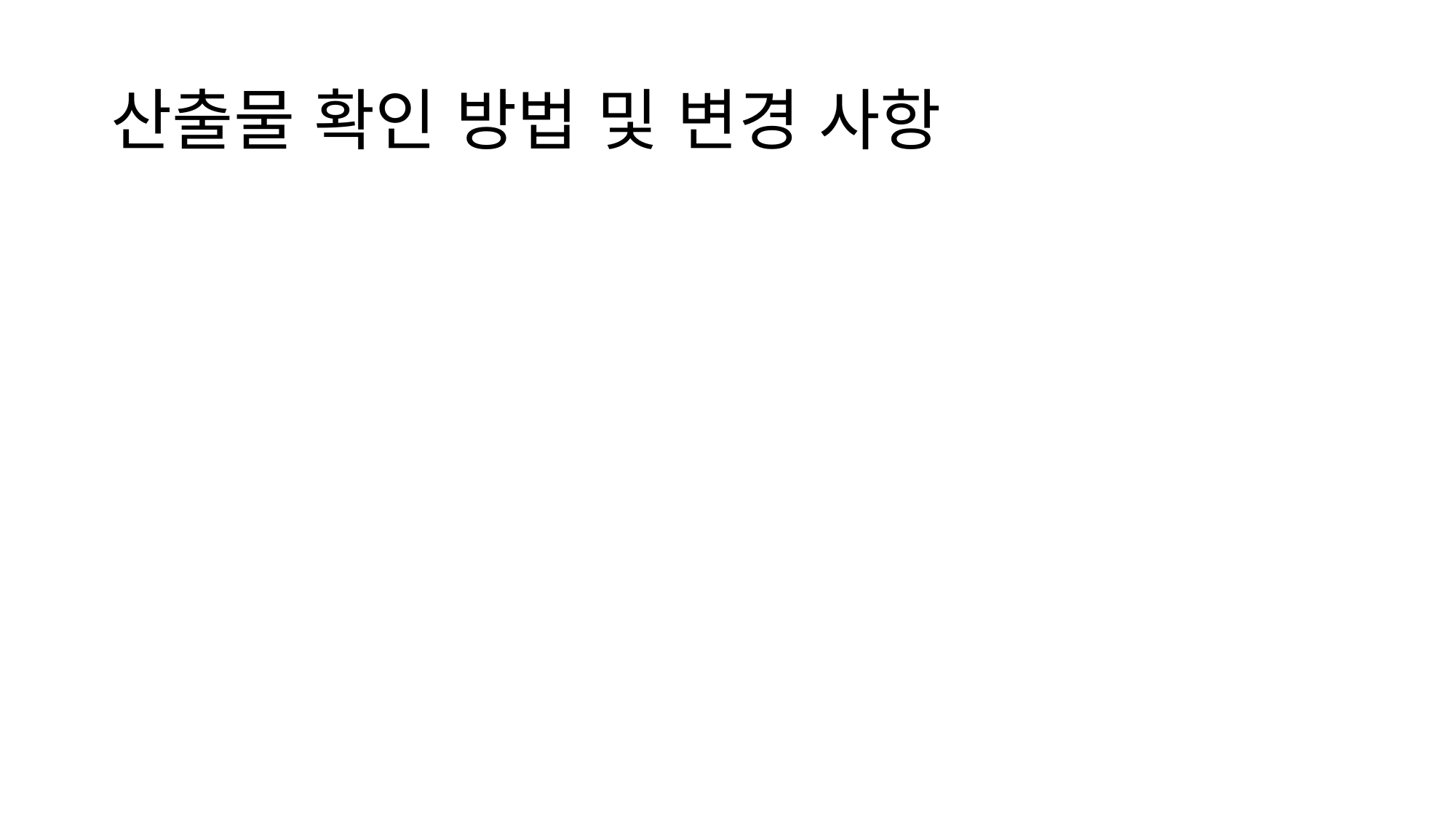

# 산출물 확인 방법 및 변경 사항